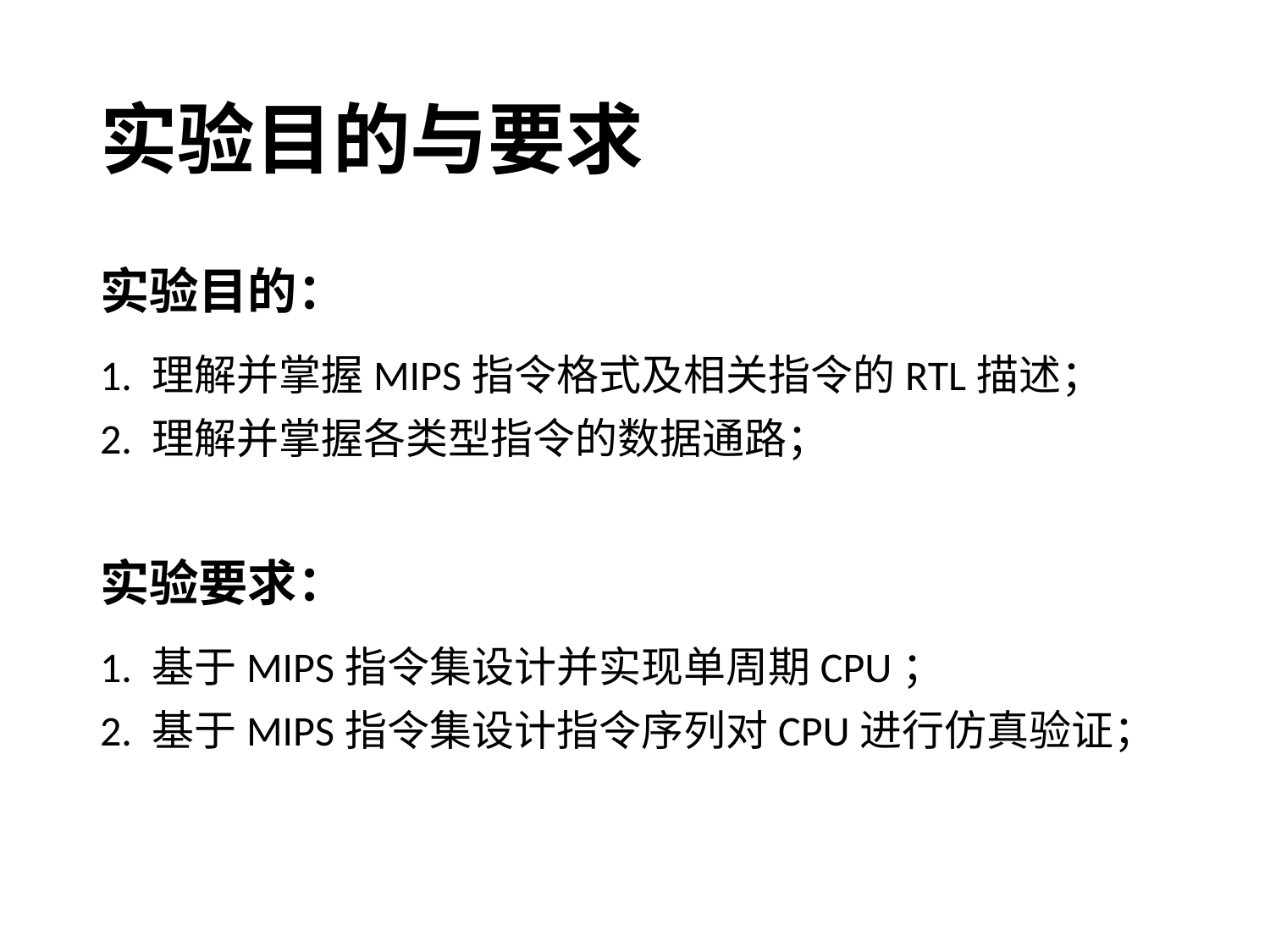

# 实验目的与要求
实验目的：
1. 理解并掌握MIPS指令格式及相关指令的RTL描述；
2. 理解并掌握各类型指令的数据通路；

实验要求：
1. 基于MIPS指令集设计并实现单周期CPU；
2. 基于MIPS指令集设计指令序列对CPU进行仿真验证；